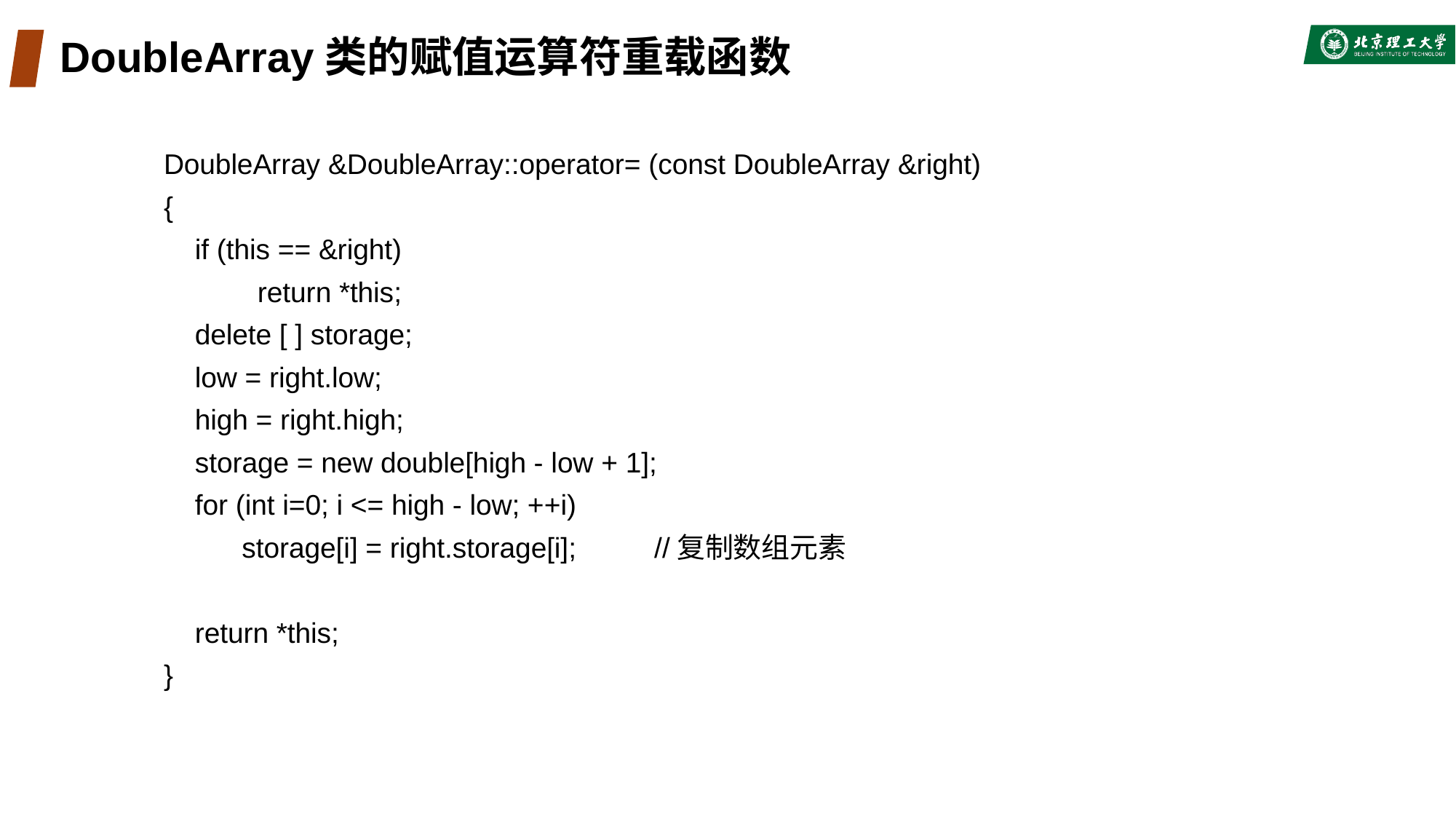

# DoubleArray类的赋值运算符重载函数
DoubleArray &DoubleArray::operator= (const DoubleArray &right)
{
    if (this == &right)
            return *this;
    delete [ ] storage;
    low = right.low;
    high = right.high;
    storage = new double[high - low + 1];
    for (int i=0; i <= high - low; ++i)
          storage[i] = right.storage[i];          //复制数组元素

    return *this;
}